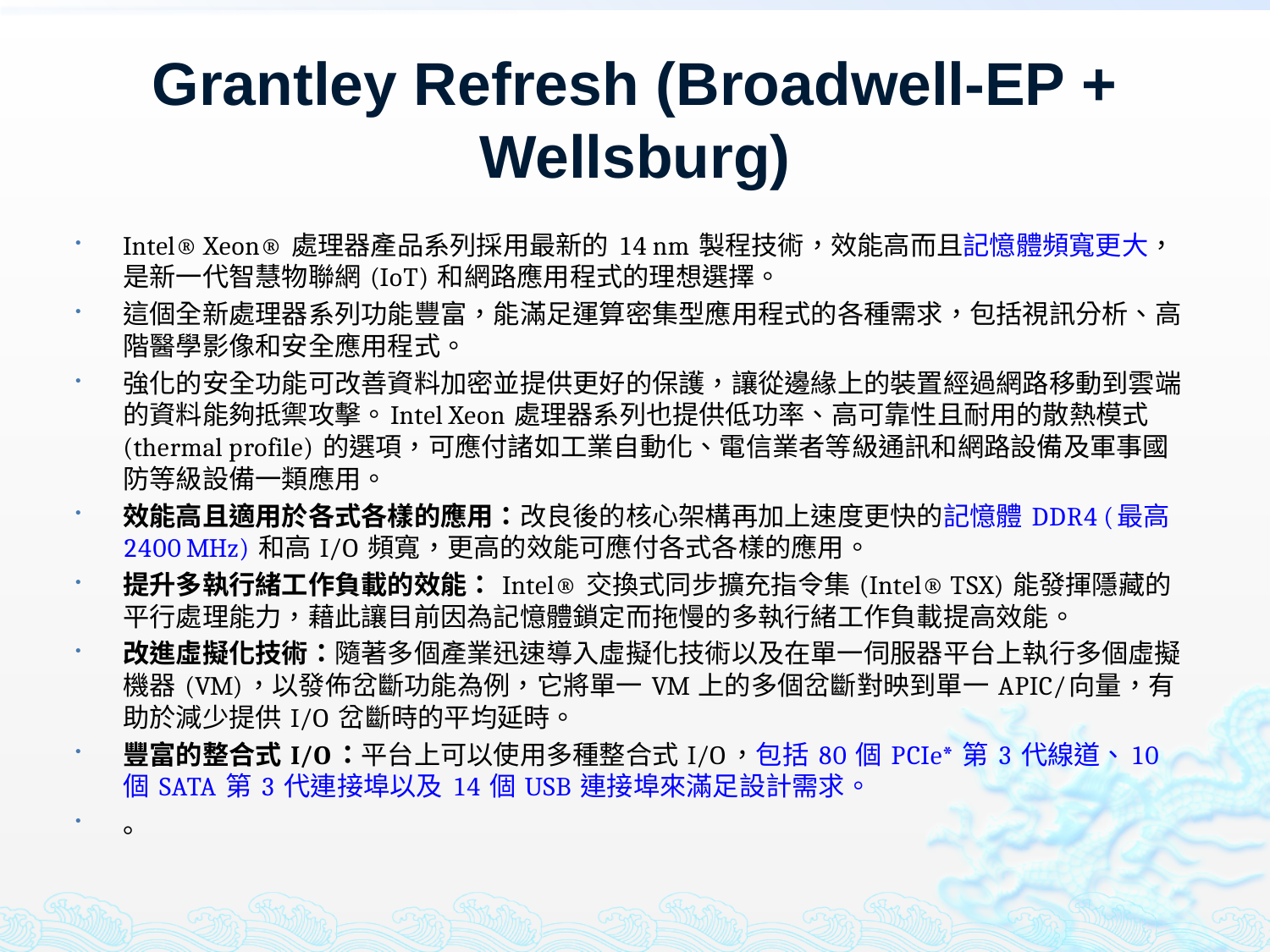

# Grantley Refresh (Broadwell-EP + Wellsburg)
Intel® Xeon® 處理器產品系列採用最新的 14 nm 製程技術，效能高而且記憶體頻寬更大，是新一代智慧物聯網 (IoT) 和網路應用程式的理想選擇。
這個全新處理器系列功能豐富，能滿足運算密集型應用程式的各種需求，包括視訊分析、高階醫學影像和安全應用程式。
強化的安全功能可改善資料加密並提供更好的保護，讓從邊緣上的裝置經過網路移動到雲端的資料能夠抵禦攻擊。Intel Xeon 處理器系列也提供低功率、高可靠性且耐用的散熱模式 (thermal profile) 的選項，可應付諸如工業自動化、電信業者等級通訊和網路設備及軍事國防等級設備一類應用。
效能高且適用於各式各樣的應用：改良後的核心架構再加上速度更快的記憶體 DDR4 (最高 2400 MHz) 和高 I/O 頻寬，更高的效能可應付各式各樣的應用。
提升多執行緒工作負載的效能： Intel® 交換式同步擴充指令集 (Intel® TSX) 能發揮隱藏的平行處理能力，藉此讓目前因為記憶體鎖定而拖慢的多執行緒工作負載提高效能。
改進虛擬化技術：隨著多個產業迅速導入虛擬化技術以及在單一伺服器平台上執行多個虛擬機器 (VM)，以發佈岔斷功能為例，它將單一 VM 上的多個岔斷對映到單一 APIC/向量，有助於減少提供 I/O 岔斷時的平均延時。
豐富的整合式 I/O：平台上可以使用多種整合式 I/O，包括 80 個 PCIe* 第 3 代線道、10 個 SATA 第 3 代連接埠以及 14 個 USB 連接埠來滿足設計需求。
。